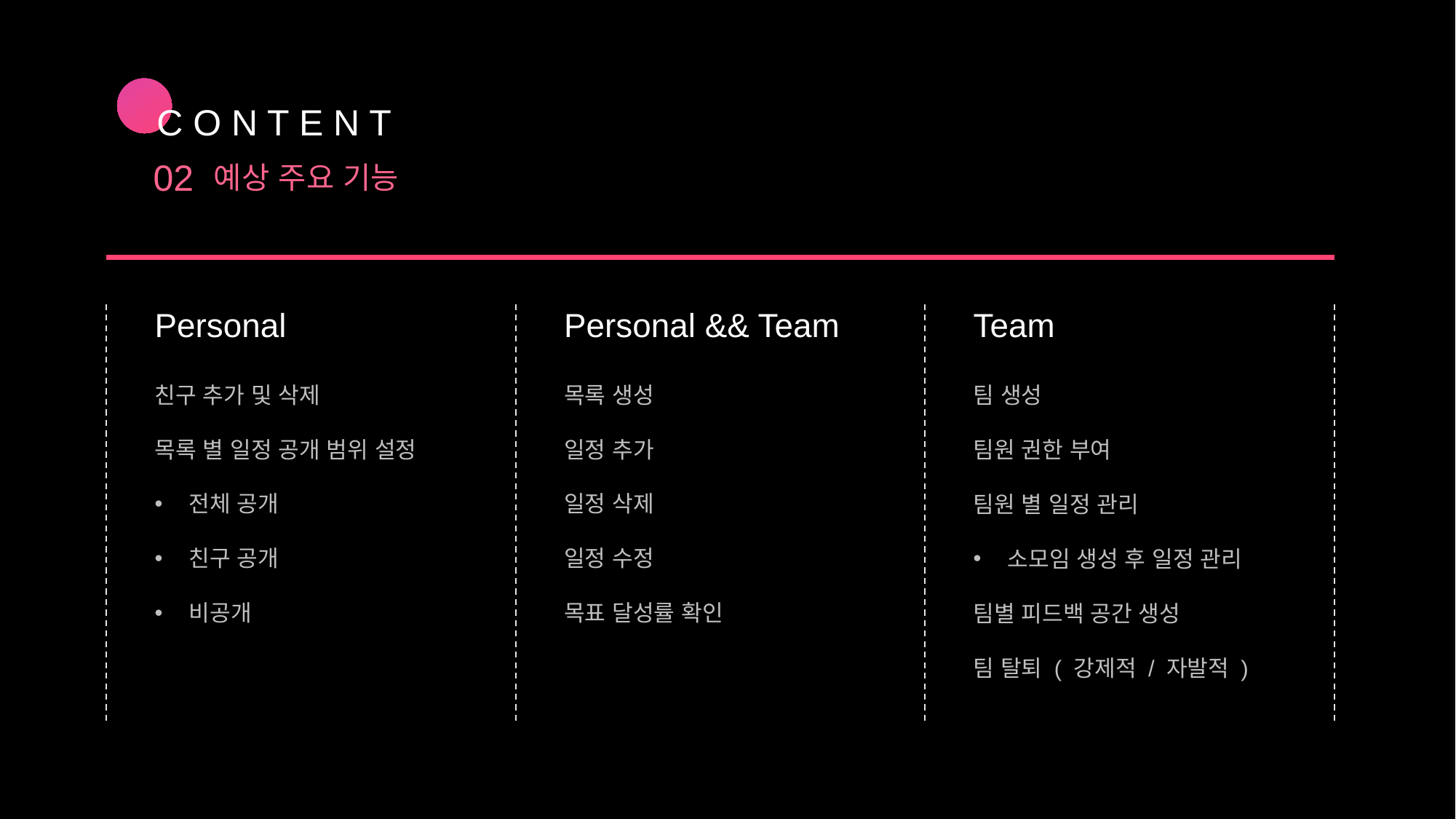

C O N T E N T
02
예상 주요 기능
Personal
Personal && Team
Team
친구 추가 및 삭제
목록 별 일정 공개 범위 설정
전체 공개
친구 공개
비공개
목록 생성
일정 추가
일정 삭제
일정 수정
목표 달성률 확인
팀 생성
팀원 권한 부여
팀원 별 일정 관리
소모임 생성 후 일정 관리
팀별 피드백 공간 생성
팀 탈퇴 ( 강제적 / 자발적 )